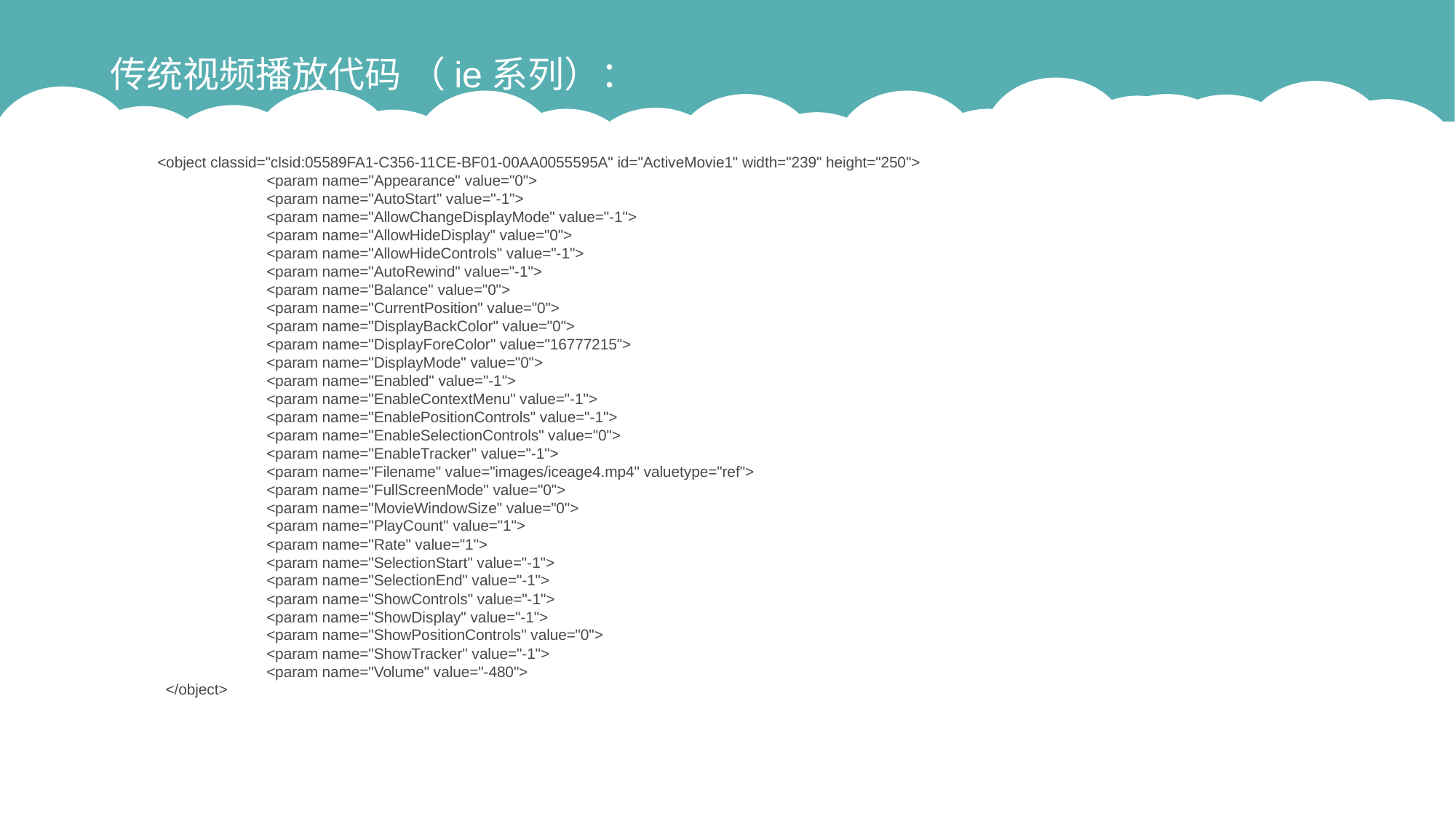

传统视频播放代码 （ie系列）：
<object classid="clsid:05589FA1-C356-11CE-BF01-00AA0055595A" id="ActiveMovie1" width="239" height="250">
    	<param name="Appearance" value="0">
    	<param name="AutoStart" value="-1">
    	<param name="AllowChangeDisplayMode" value="-1">
    	<param name="AllowHideDisplay" value="0">
    	<param name="AllowHideControls" value="-1">
    	<param name="AutoRewind" value="-1">
    	<param name="Balance" value="0">
    	<param name="CurrentPosition" value="0">
    	<param name="DisplayBackColor" value="0">
    	<param name="DisplayForeColor" value="16777215">
    	<param name="DisplayMode" value="0">
    	<param name="Enabled" value="-1">
    	<param name="EnableContextMenu" value="-1">
    	<param name="EnablePositionControls" value="-1">
    	<param name="EnableSelectionControls" value="0">
    	<param name="EnableTracker" value="-1">
    	<param name="Filename" value="images/iceage4.mp4" valuetype="ref">
    	<param name="FullScreenMode" value="0">
    	<param name="MovieWindowSize" value="0">
    	<param name="PlayCount" value="1">
    	<param name="Rate" value="1">
    	<param name="SelectionStart" value="-1">
    	<param name="SelectionEnd" value="-1">
    	<param name="ShowControls" value="-1">
    	<param name="ShowDisplay" value="-1">
    	<param name="ShowPositionControls" value="0">
    	<param name="ShowTracker" value="-1">
    	<param name="Volume" value="-480">
  </object>